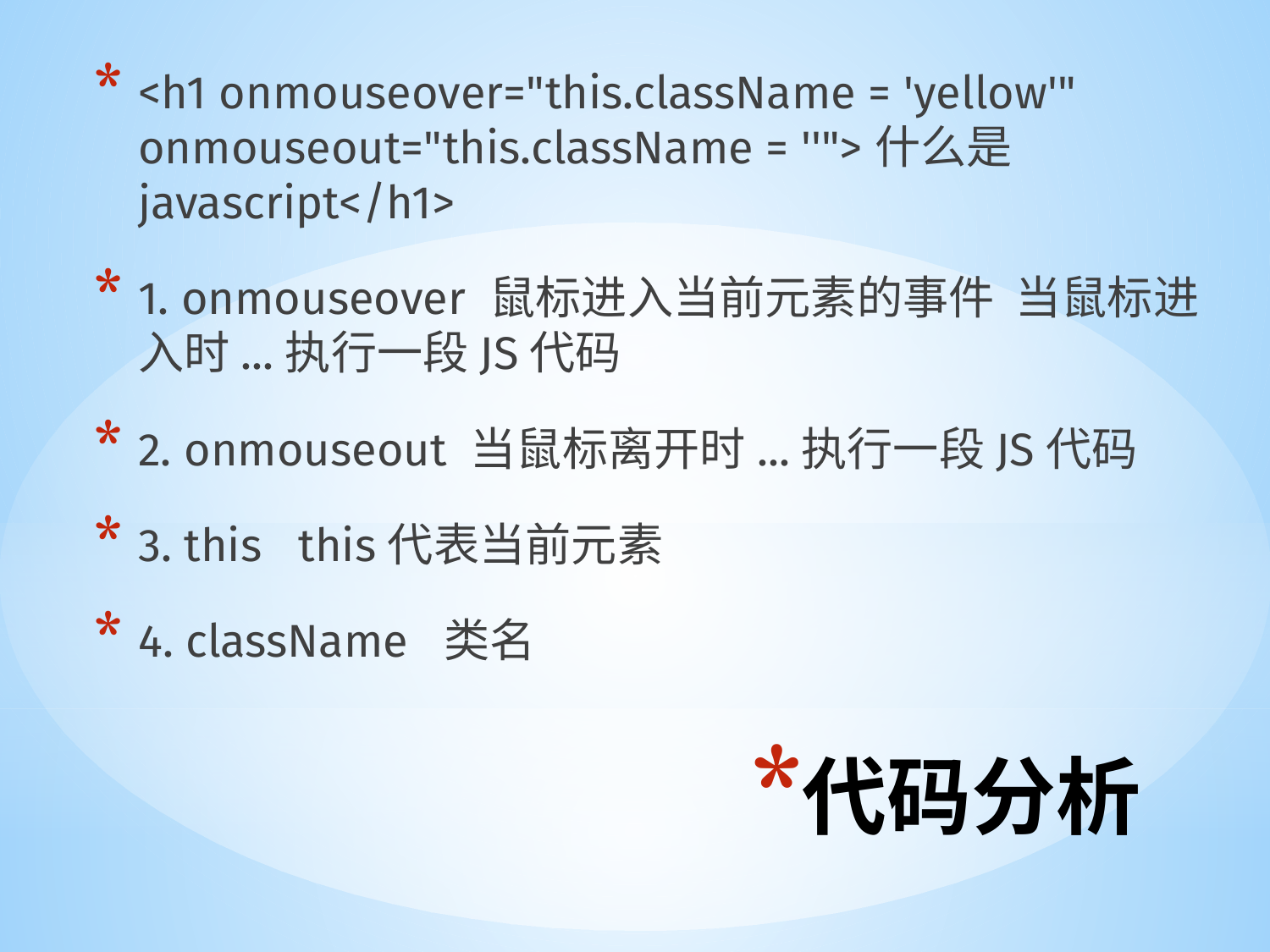

<h1 onmouseover="this.className = 'yellow'" onmouseout="this.className = ''">什么是javascript</h1>
1. onmouseover 鼠标进入当前元素的事件  当鼠标进入时...执行一段JS代码
2. onmouseout 当鼠标离开时...执行一段JS代码
3. this   this代表当前元素
4. className  类名
# 代码分析